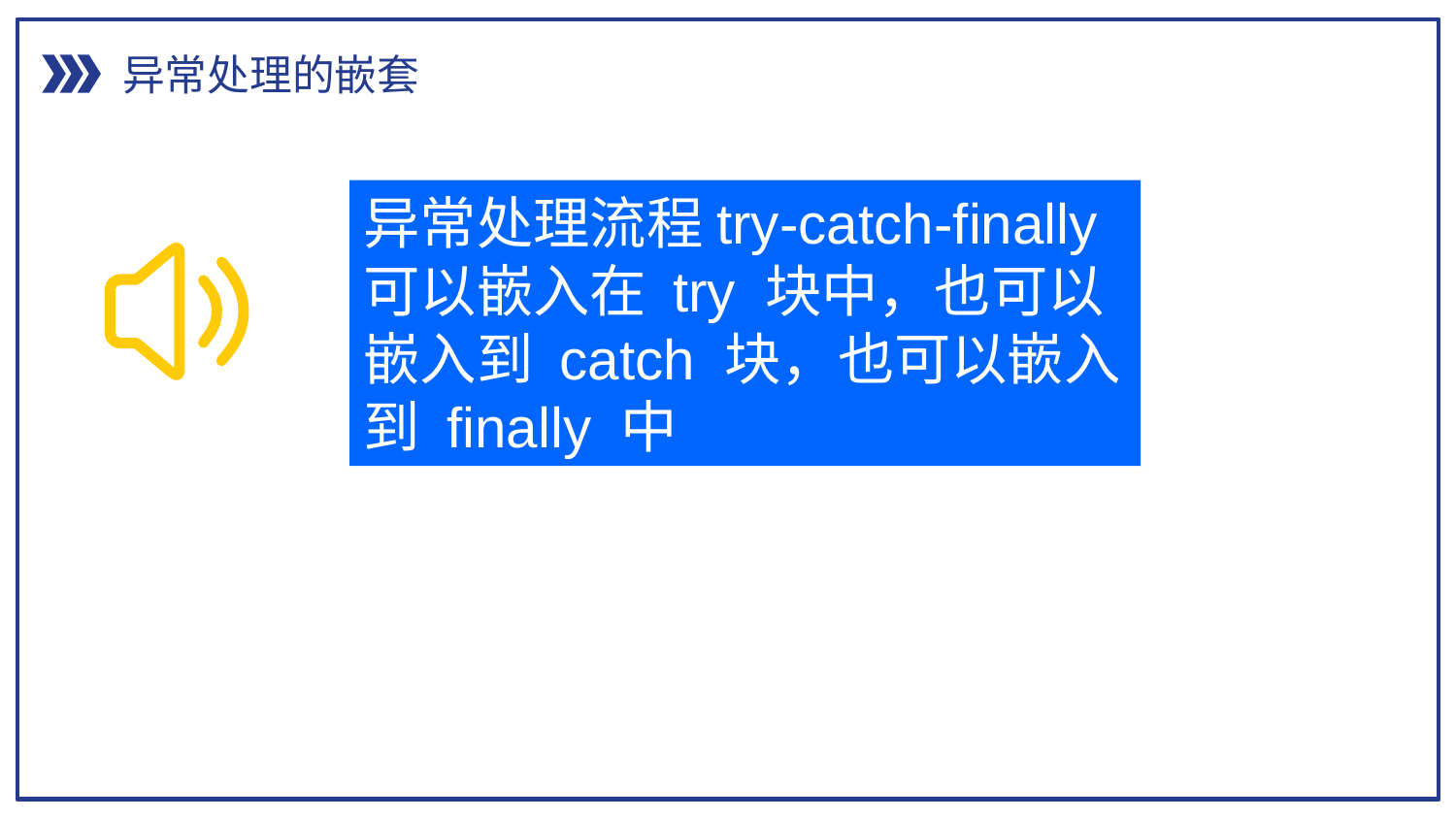

异常处理的嵌套

异常处理流程try-catch-finally可以嵌入在 try 块中，也可以嵌入到 catch 块，也可以嵌入到 finally 中